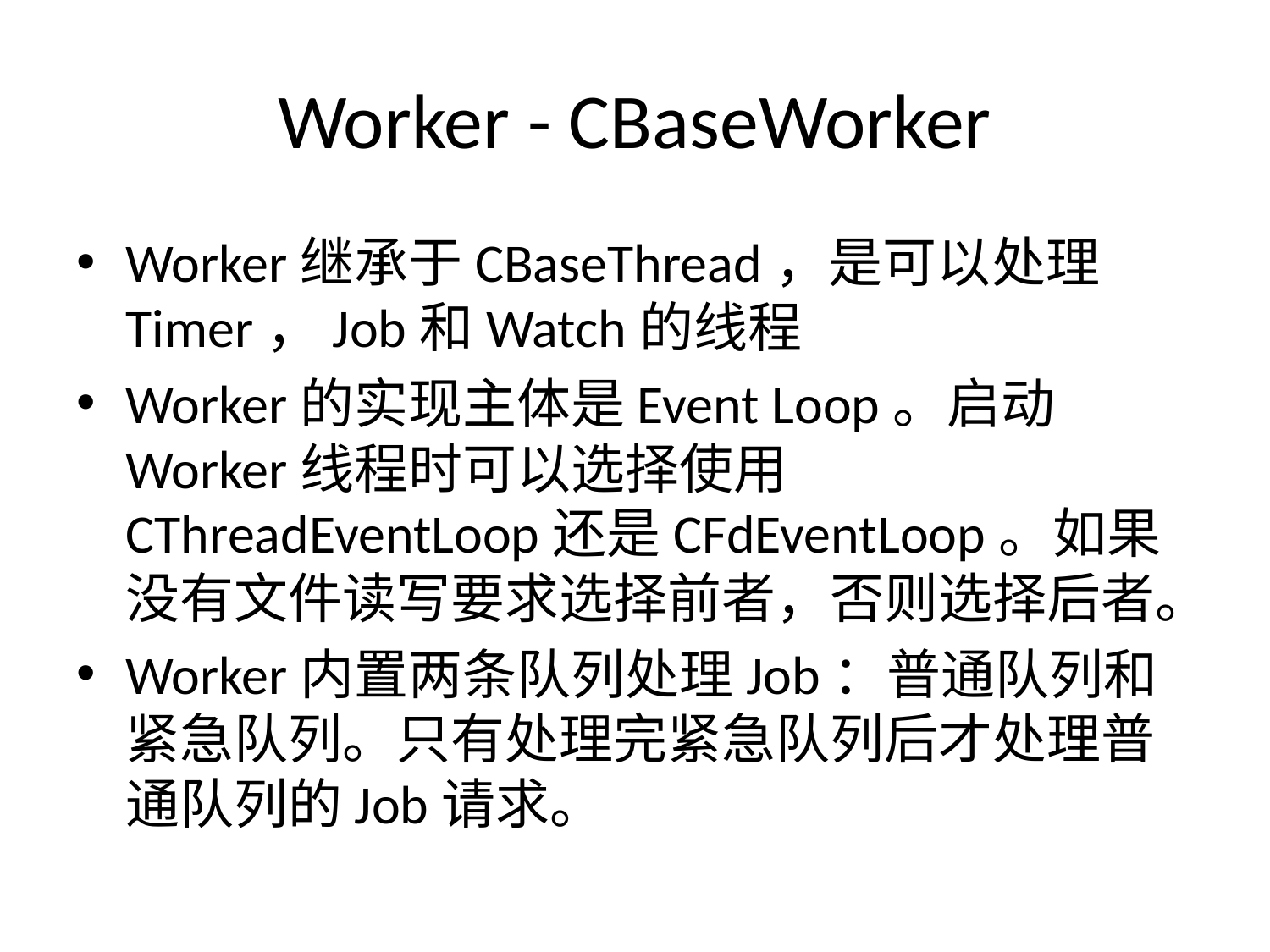

# Worker - CBaseWorker
Worker继承于CBaseThread，是可以处理Timer，Job和Watch的线程
Worker的实现主体是Event Loop。启动Worker线程时可以选择使用CThreadEventLoop还是CFdEventLoop。如果没有文件读写要求选择前者，否则选择后者。
Worker内置两条队列处理Job：普通队列和紧急队列。只有处理完紧急队列后才处理普通队列的Job请求。